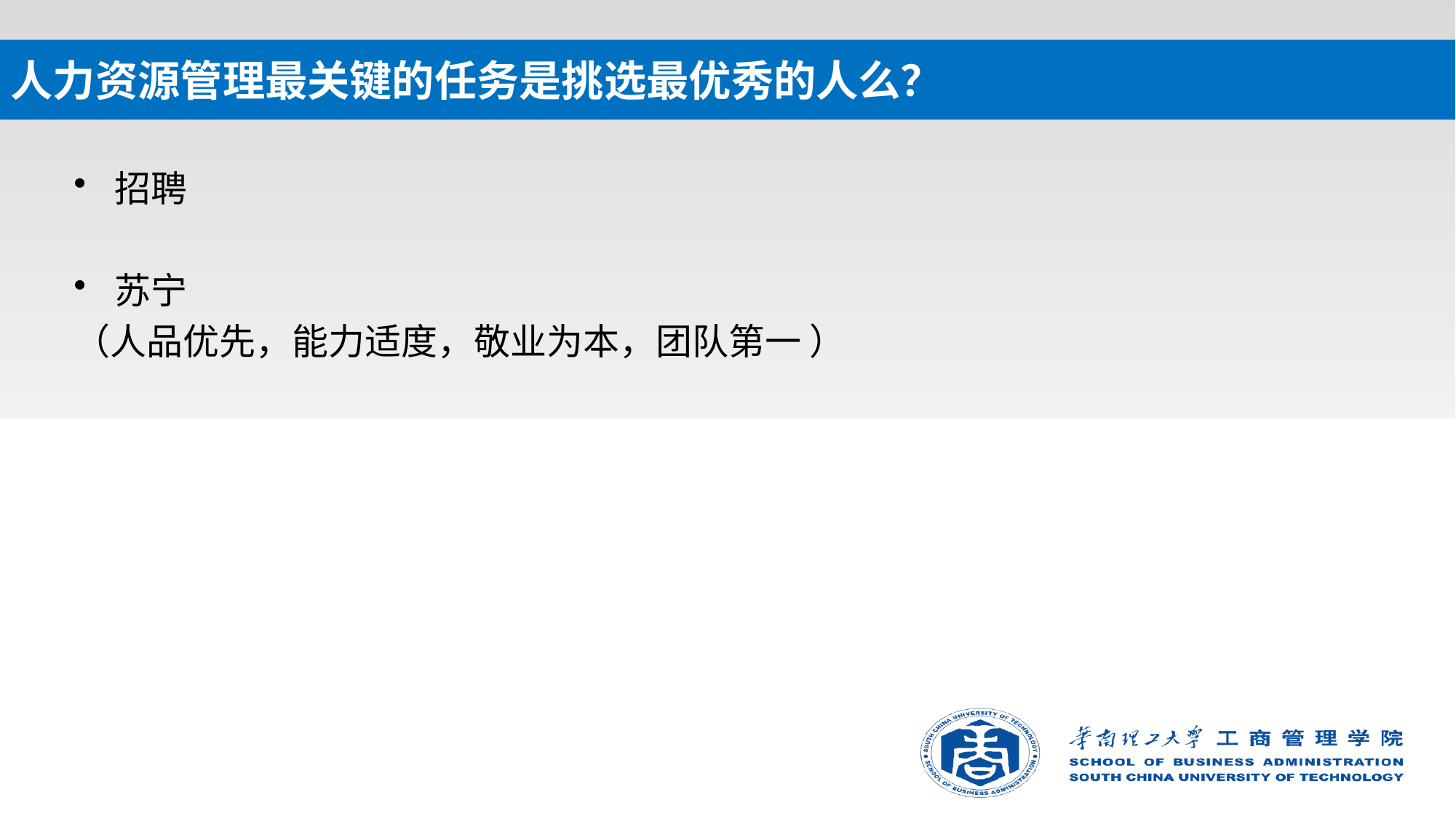

# 人力资源管理最关键的任务是挑选最优秀的人么？
招聘

苏宁
（人品优先，能力适度，敬业为本，团队第一 ）